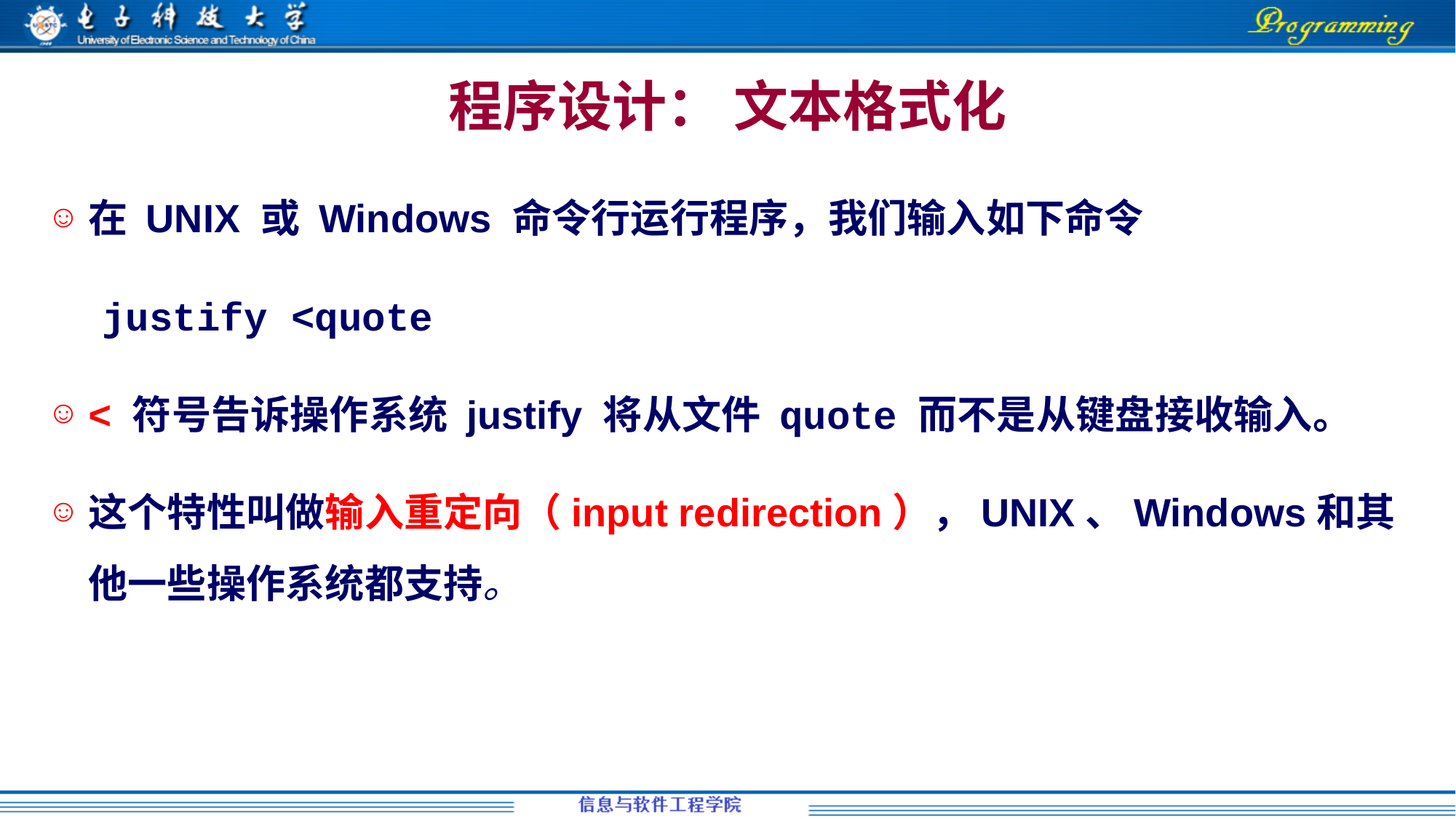

程序设计： 文本格式化
在 UNIX 或 Windows 命令行运行程序，我们输入如下命令
justify <quote
< 符号告诉操作系统 justify 将从文件 quote 而不是从键盘接收输入。
这个特性叫做输入重定向（input redirection），UNIX、Windows和其他一些操作系统都支持。